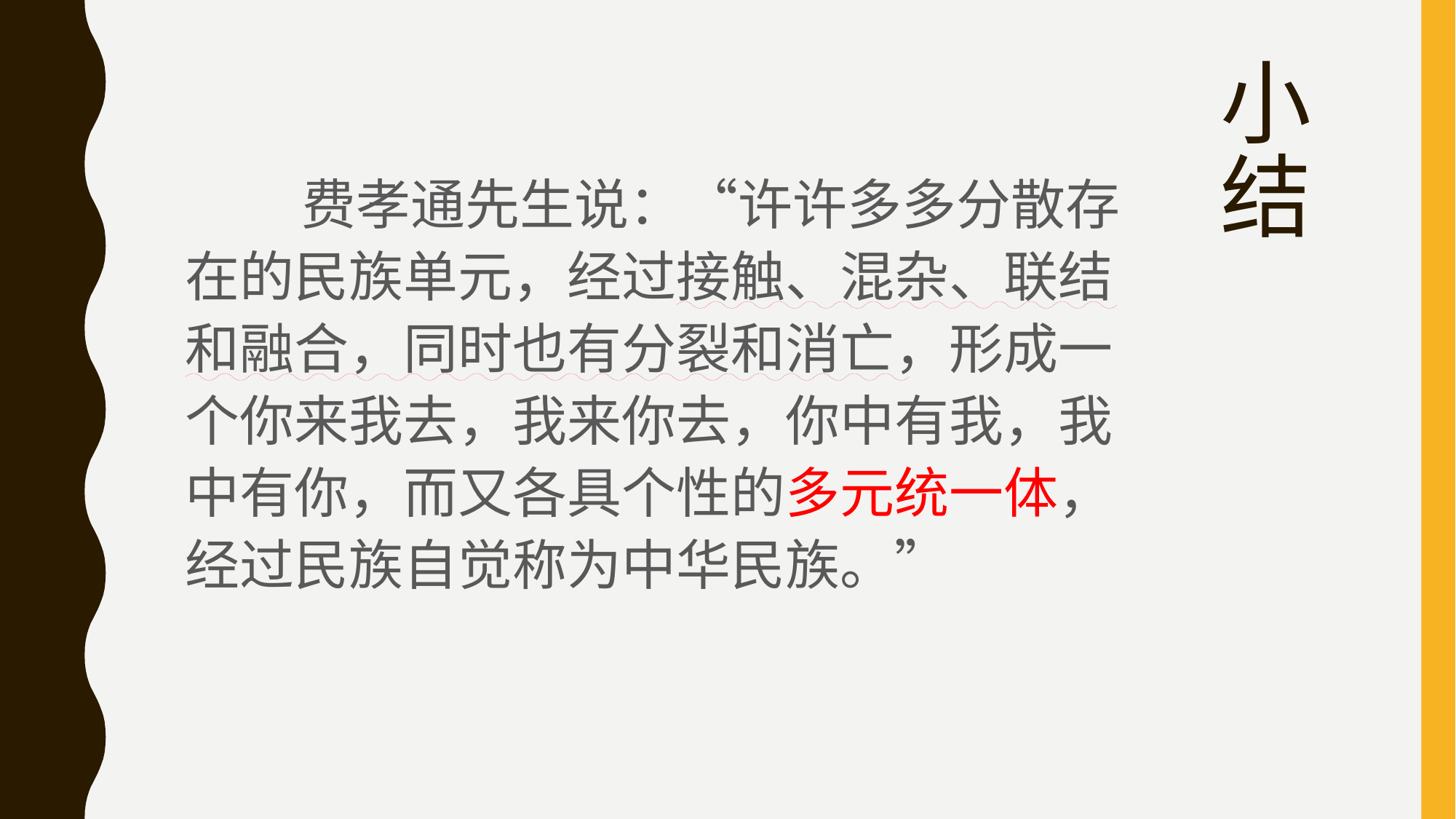

# 小结
    费孝通先生说：“许许多多分散存在的民族单元，经过接触、混杂、联结和融合，同时也有分裂和消亡，形成一个你来我去，我来你去，你中有我，我中有你，而又各具个性的多元统一体，经过民族自觉称为中华民族。”